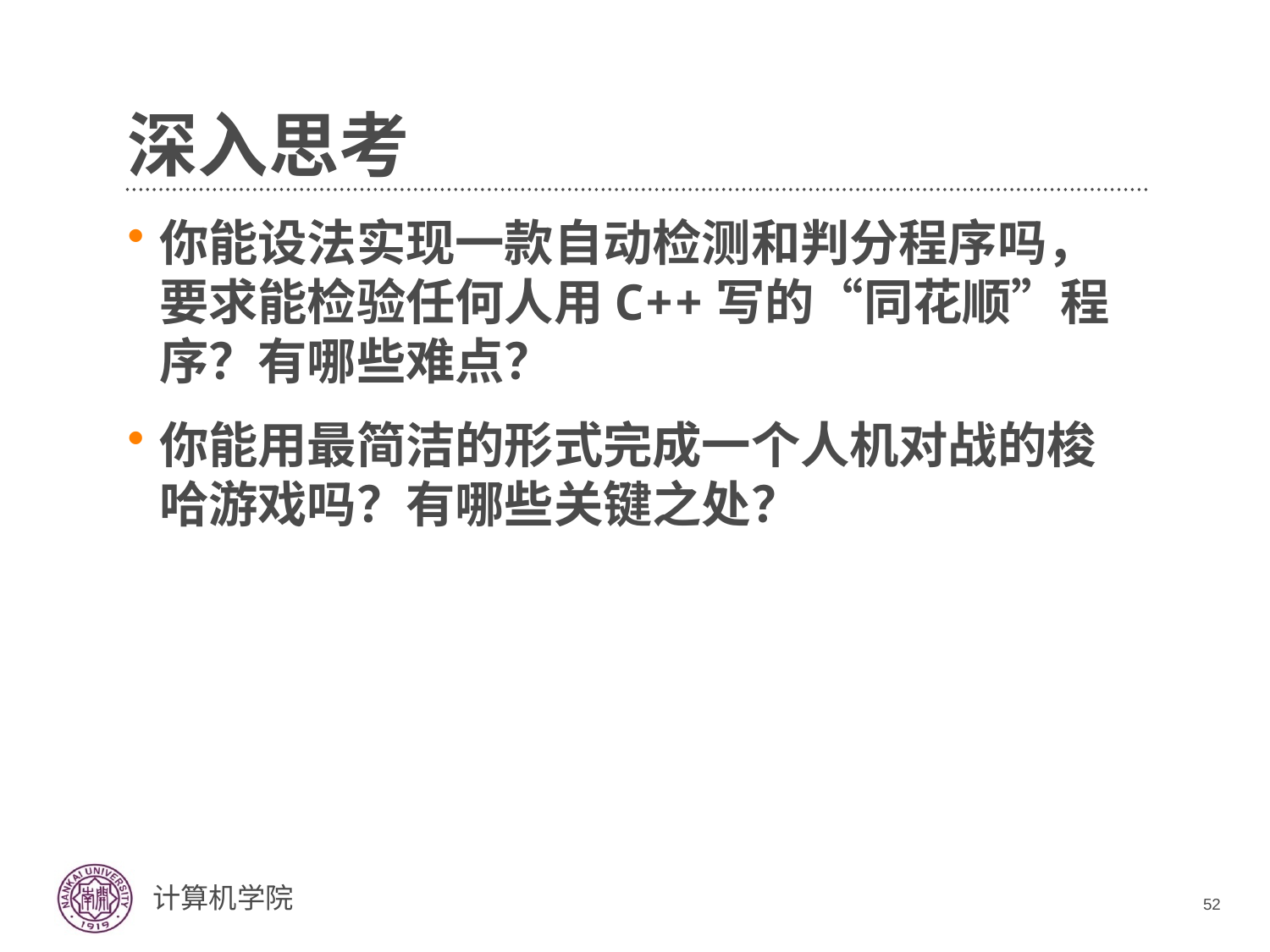

# 深入思考
你能设法实现一款自动检测和判分程序吗，要求能检验任何人用C++写的“同花顺”程序？有哪些难点？
你能用最简洁的形式完成一个人机对战的梭哈游戏吗？有哪些关键之处？
52